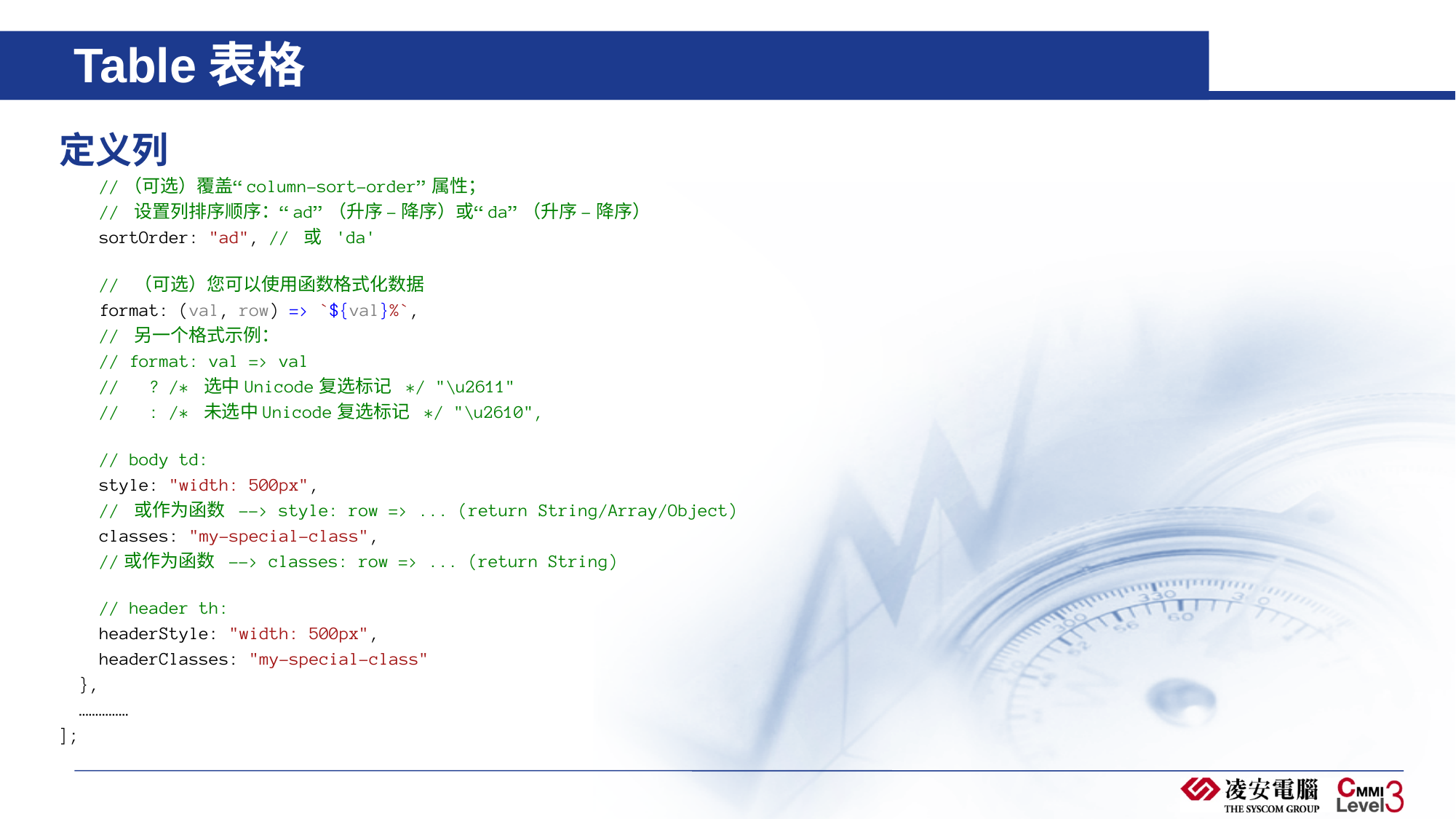

# Table表格
定义列
    //（可选）覆盖“column-sort-order”属性；
    // 设置列排序顺序：“ad”（升序-降序）或“da”（升序-降序）
    sortOrder: "ad", // 或 'da'
    // （可选）您可以使用函数格式化数据
    format: (val, row) => `${val}%`,
    // 另一个格式示例：
    // format: val => val
    //   ? /* 选中Unicode复选标记 */ "\u2611"
    //   : /* 未选中Unicode复选标记 */ "\u2610",
    // body td:
    style: "width: 500px",
    // 或作为函数 --> style: row => ... (return String/Array/Object)
    classes: "my-special-class",
    //或作为函数 --> classes: row => ... (return String)
    // header th:
    headerStyle: "width: 500px",
    headerClasses: "my-special-class"
  },
  ……………
];